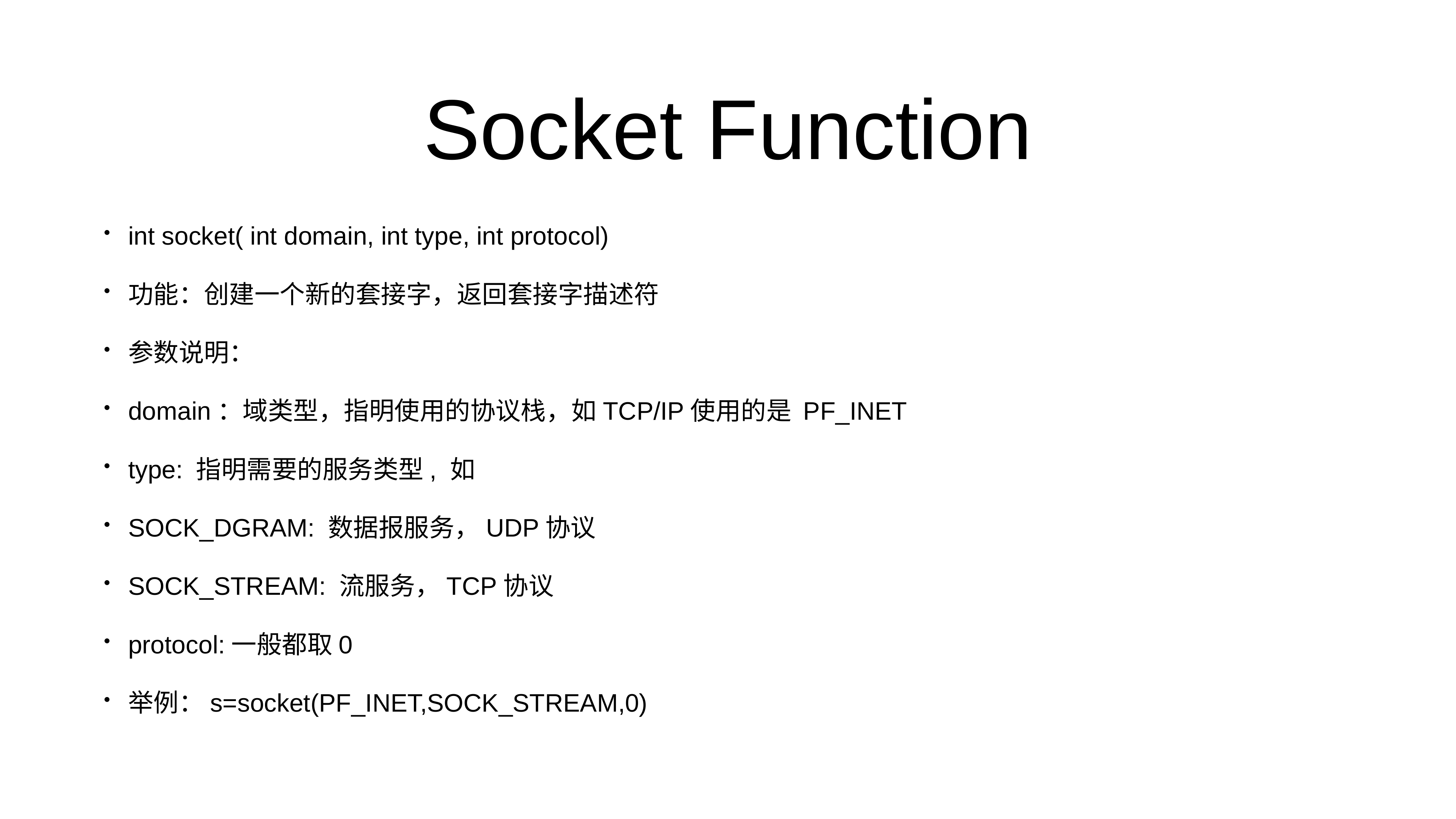

# Socket Function
int socket( int domain, int type, int protocol)
功能：创建一个新的套接字，返回套接字描述符
参数说明：
domain：域类型，指明使用的协议栈，如TCP/IP使用的是 PF_INET
type: 指明需要的服务类型, 如
SOCK_DGRAM: 数据报服务，UDP协议
SOCK_STREAM: 流服务，TCP协议
protocol:一般都取0
举例：s=socket(PF_INET,SOCK_STREAM,0)